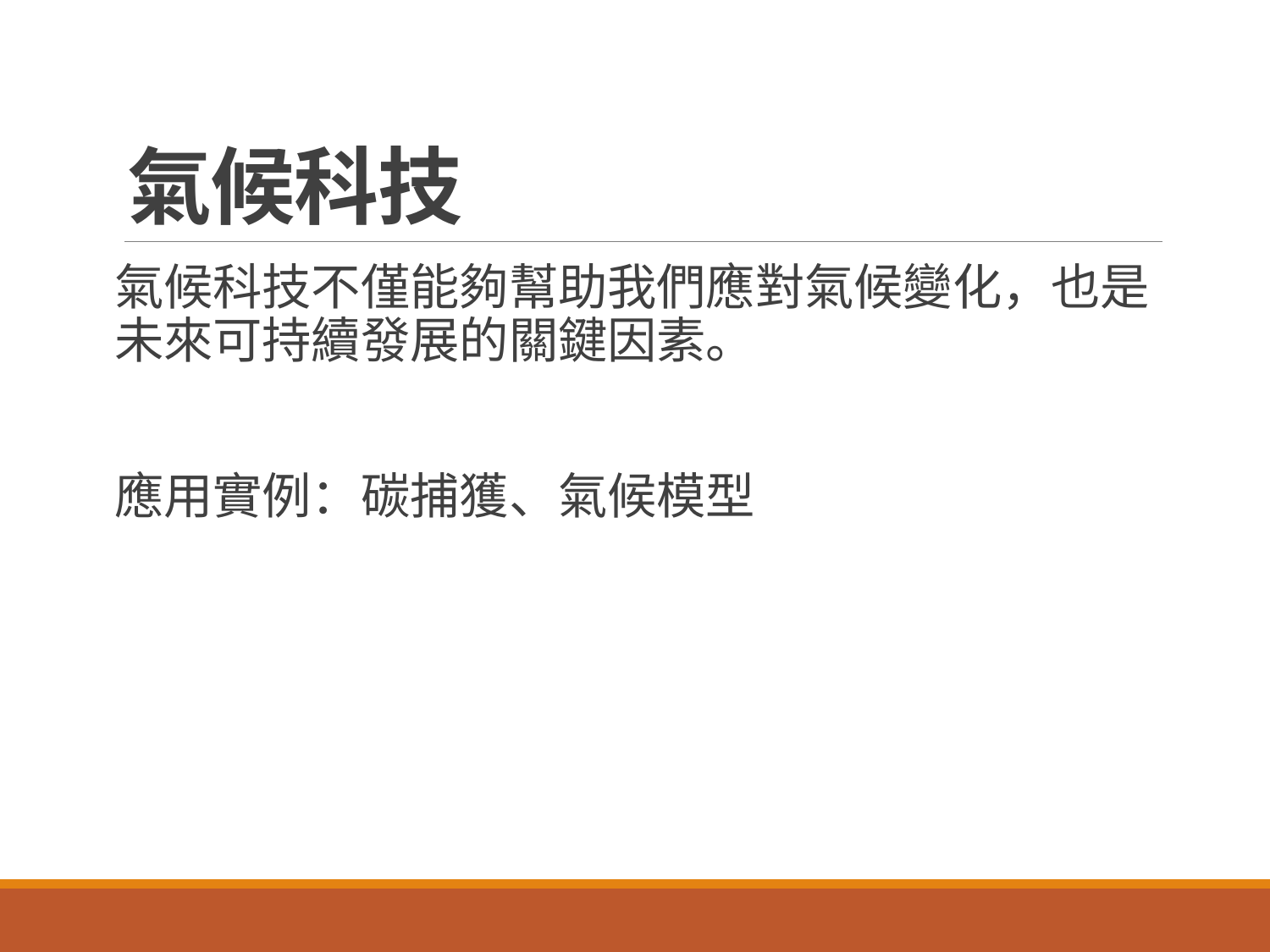

# 氣候科技
氣候科技不僅能夠幫助我們應對氣候變化，也是未來可持續發展的關鍵因素。

應用實例：碳捕獲、氣候模型